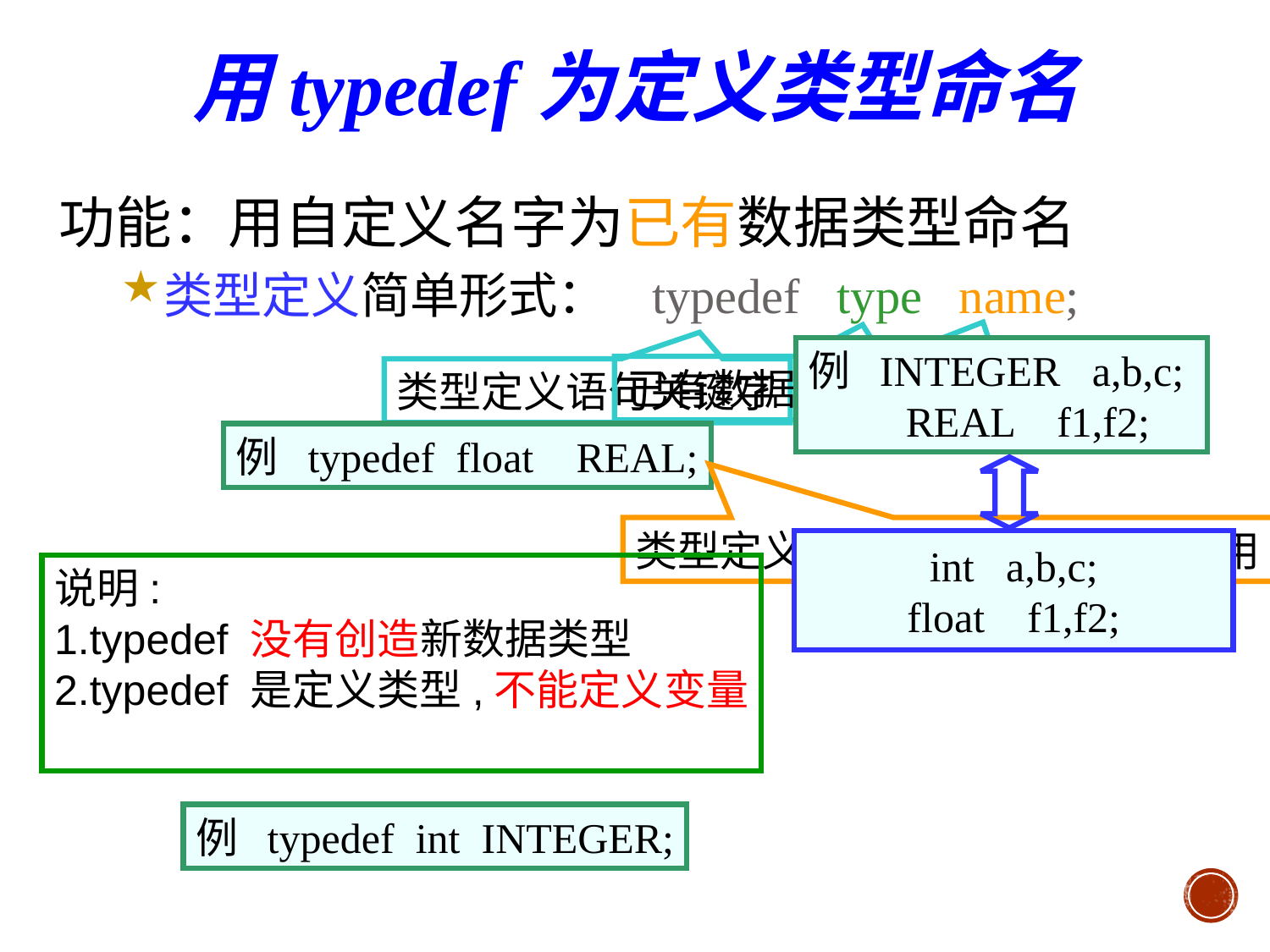

用typedef为定义类型命名
功能：用自定义名字为已有数据类型命名
类型定义简单形式：   typedef   type   name;
例  INTEGER   a,b,c;
      REAL    f1,f2;
用户定义的类型名
已有数据类型名
类型定义语句关键字
例  typedef  float    REAL;

 int   a,b,c;
 float    f1,f2;
类型定义后,与已有类型一样使用
说明:
1.typedef 没有创造新数据类型
2.typedef 是定义类型,不能定义变量

例  typedef  int  INTEGER;
27